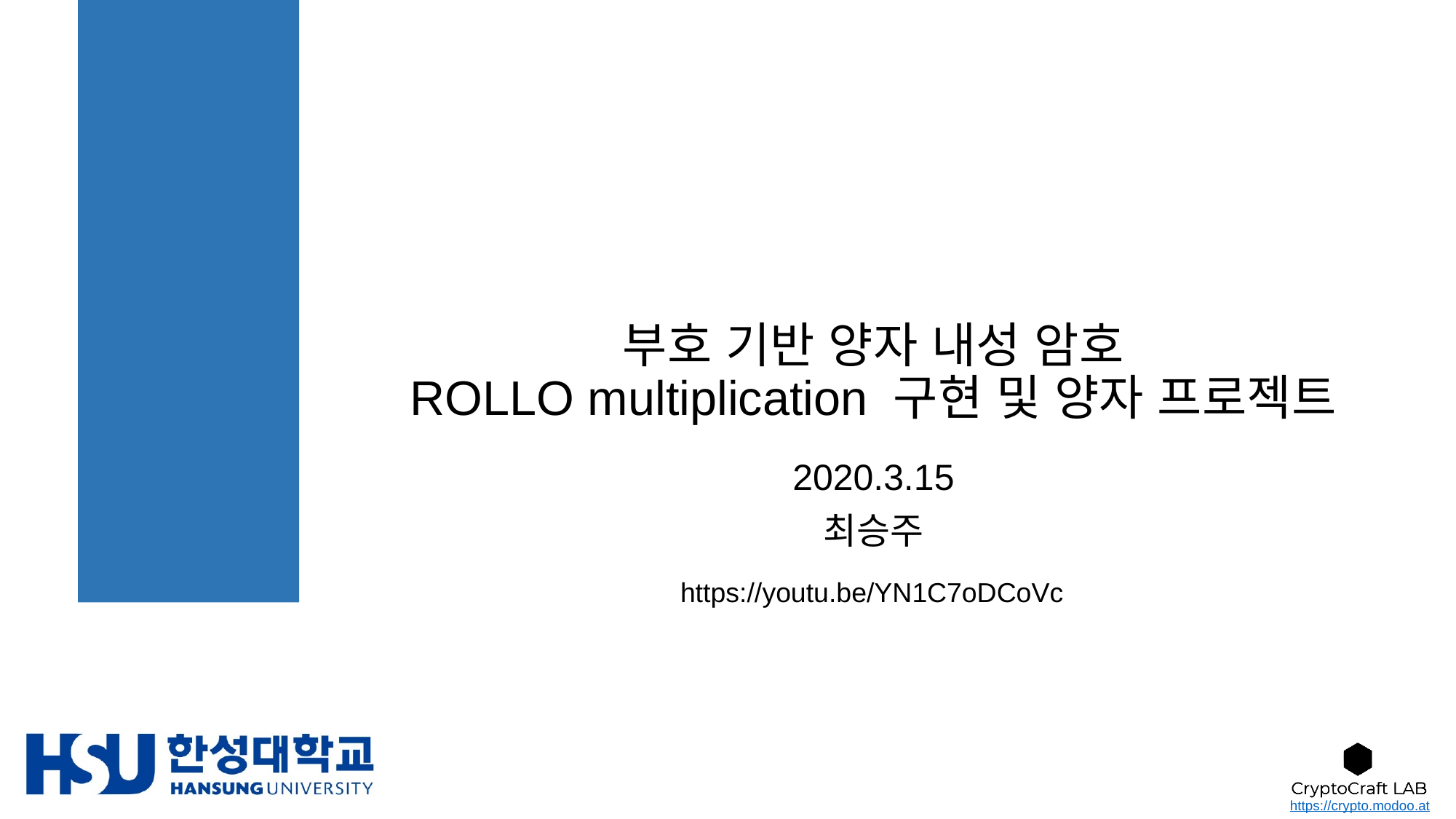

# 부호 기반 양자 내성 암호 ROLLO multiplication 구현 및 양자 프로젝트
2020.3.15
최승주
https://youtu.be/YN1C7oDCoVc